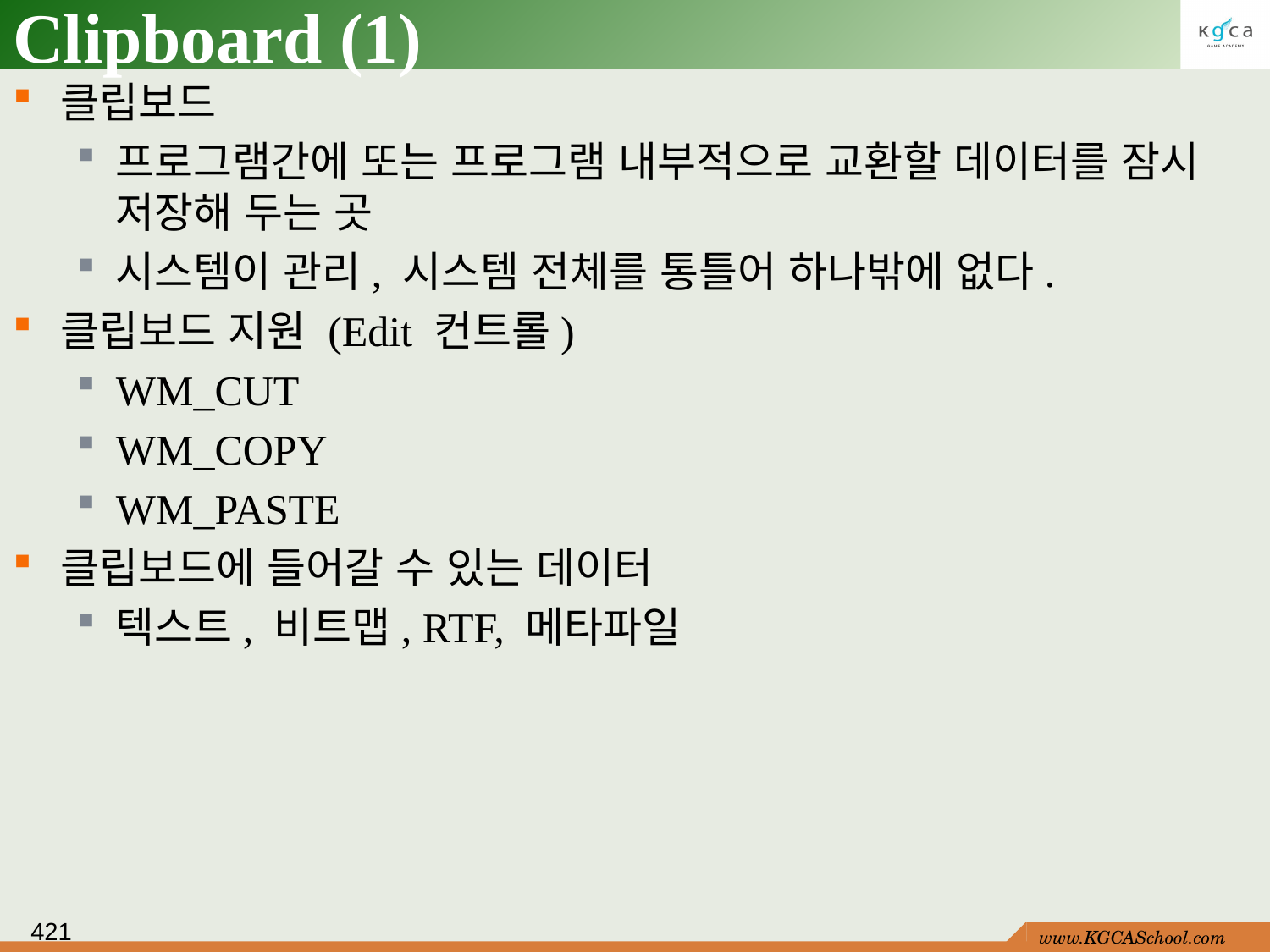

# Clipboard (1)
클립보드
프로그램간에 또는 프로그램 내부적으로 교환할 데이터를 잠시 저장해 두는 곳
시스템이 관리, 시스템 전체를 통틀어 하나밖에 없다.
클립보드 지원 (Edit 컨트롤)
WM_CUT
WM_COPY
WM_PASTE
클립보드에 들어갈 수 있는 데이터
텍스트, 비트맵, RTF, 메타파일
421